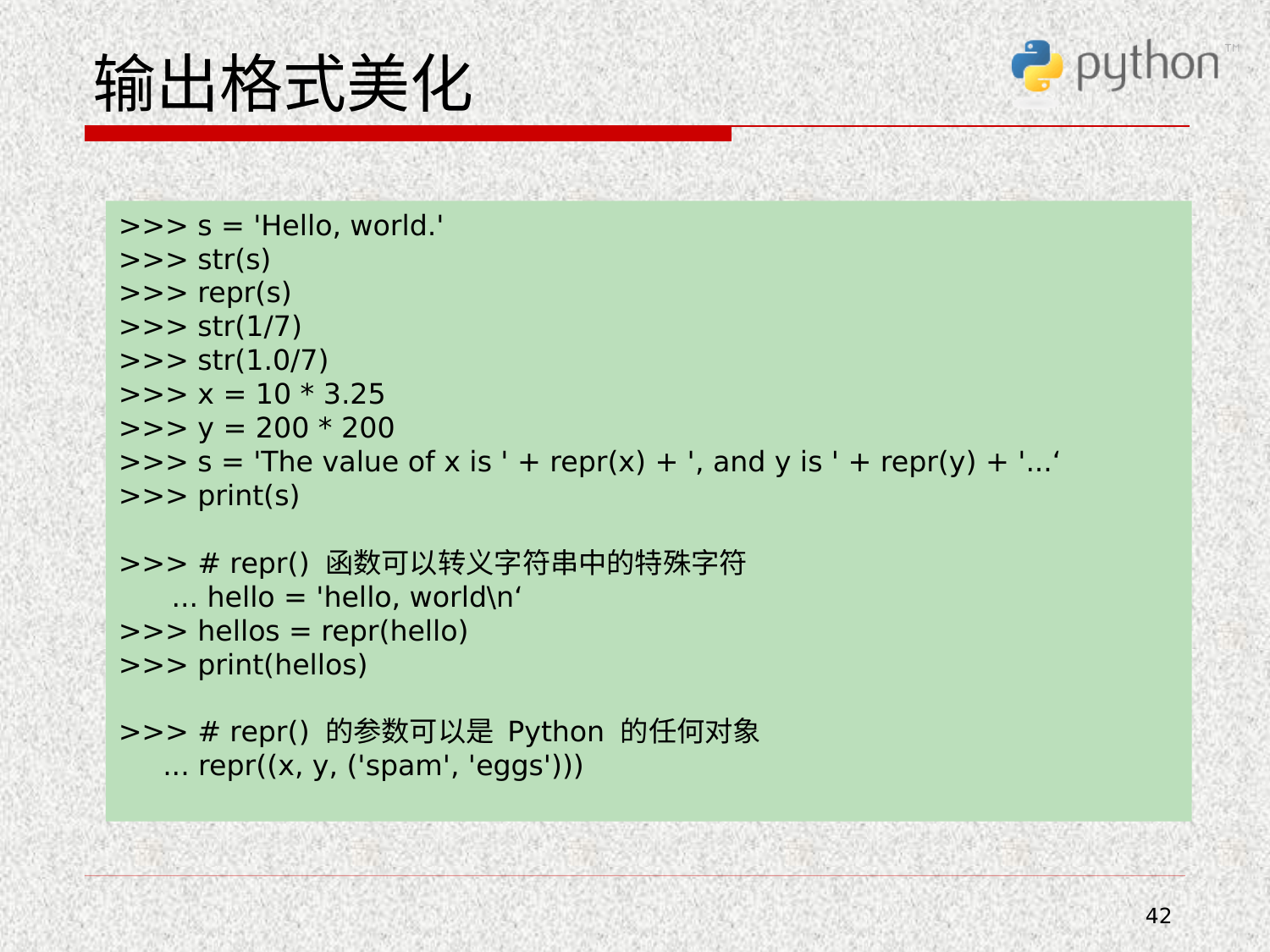

# 输出格式美化
>>> s = 'Hello, world.'
>>> str(s)
>>> repr(s)
>>> str(1/7)
>>> str(1.0/7)
>>> x = 10 * 3.25
>>> y = 200 * 200
>>> s = 'The value of x is ' + repr(x) + ', and y is ' + repr(y) + '...‘
>>> print(s)

>>> # repr() 函数可以转义字符串中的特殊字符
      ... hello = 'hello, world\n‘
>>> hellos = repr(hello)
>>> print(hellos)

>>> # repr() 的参数可以是 Python 的任何对象
     ... repr((x, y, ('spam', 'eggs')))

42